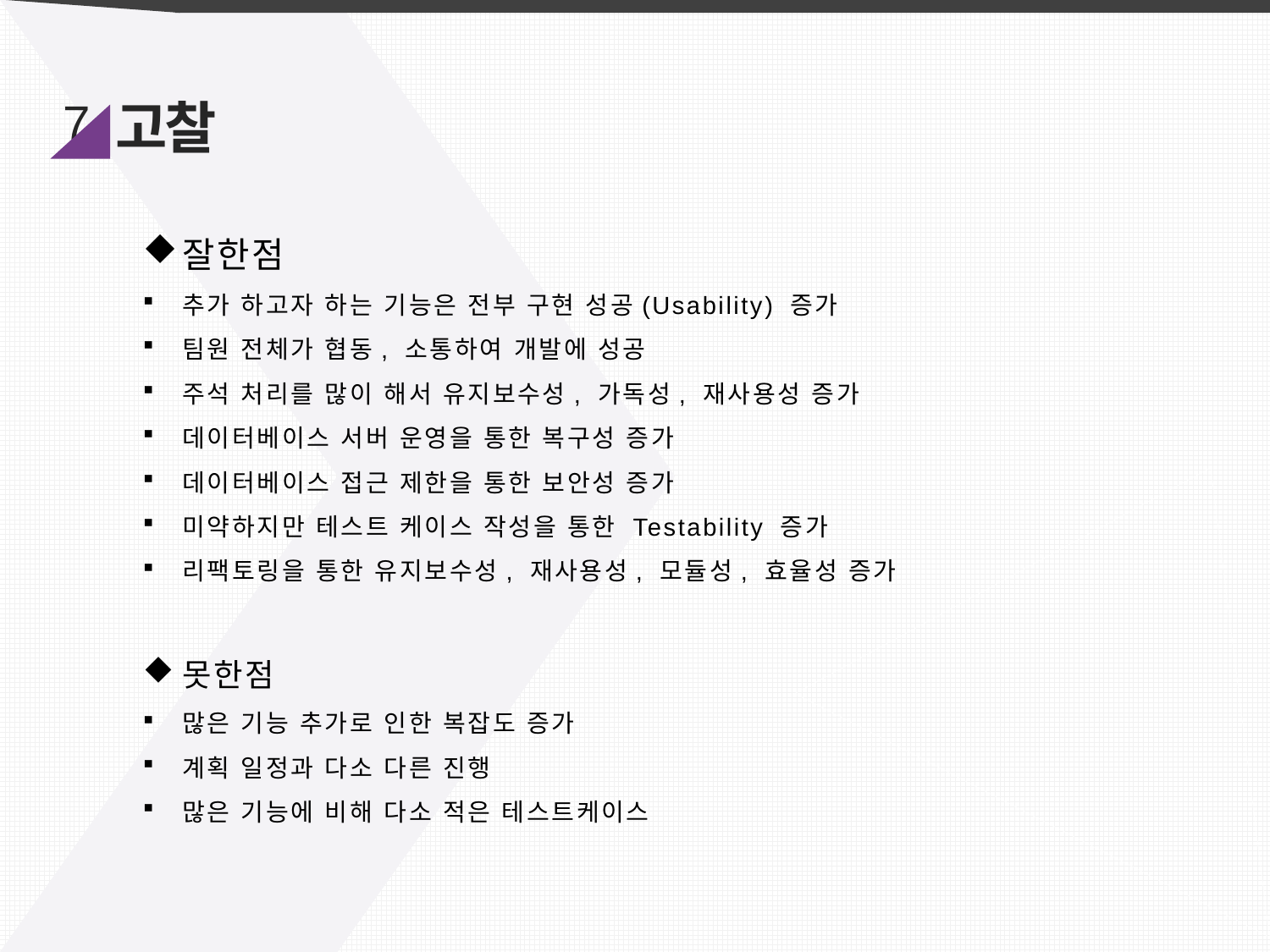

7
고찰

잘한점
추가 하고자 하는 기능은 전부 구현 성공(Usability) 증가
팀원 전체가 협동, 소통하여 개발에 성공
주석 처리를 많이 해서 유지보수성, 가독성, 재사용성 증가
데이터베이스 서버 운영을 통한 복구성 증가
데이터베이스 접근 제한을 통한 보안성 증가
미약하지만 테스트 케이스 작성을 통한 Testability 증가
리팩토링을 통한 유지보수성, 재사용성, 모듈성, 효율성 증가

못한점
많은 기능 추가로 인한 복잡도 증가
계획 일정과 다소 다른 진행
많은 기능에 비해 다소 적은 테스트케이스